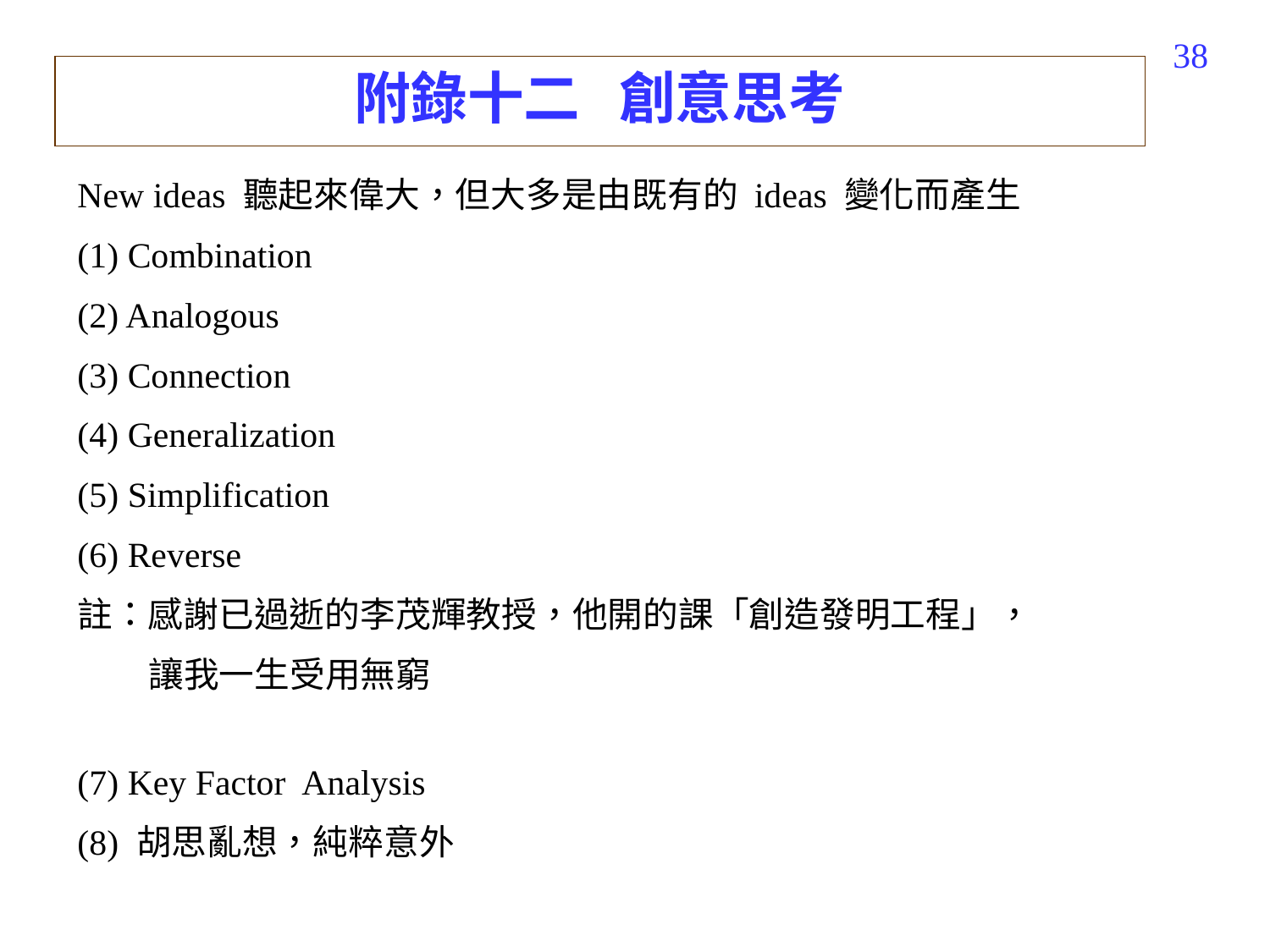

38
附錄十二   創意思考
New ideas 聽起來偉大，但大多是由既有的 ideas 變化而產生
(1) Combination
(2) Analogous
(3) Connection
(4) Generalization
(5) Simplification
(6) Reverse
註：感謝已過逝的李茂輝教授，他開的課「創造發明工程」，
        讓我一生受用無窮
(7) Key Factor  Analysis
(8) 胡思亂想，純粹意外